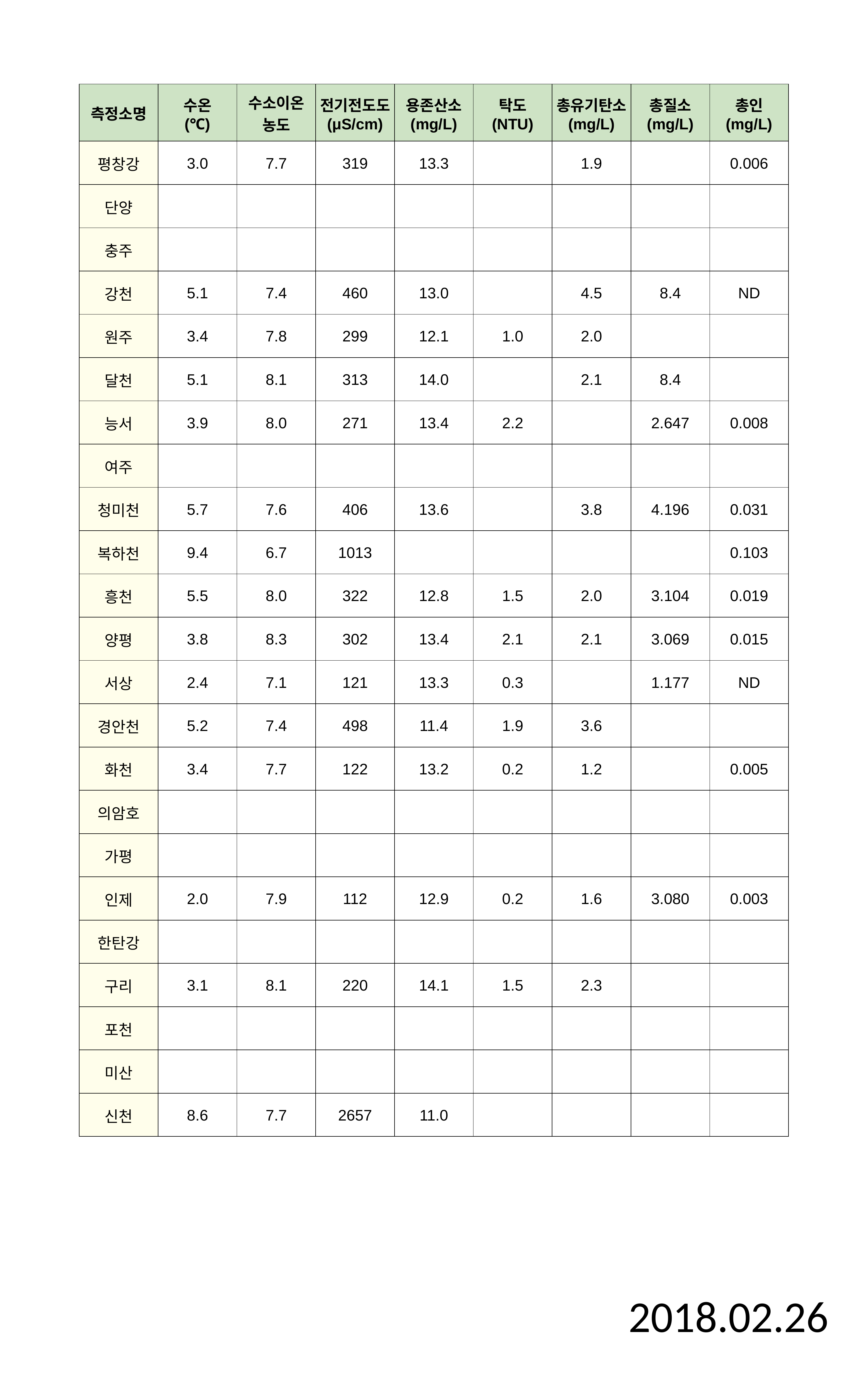

| 측정소명 | 수온 (℃) | 수소이온 농도 | 전기전도도 (μS/cm) | 용존산소 (mg/L) | 탁도 (NTU) | 총유기탄소 (mg/L) | 총질소 (mg/L) | 총인 (mg/L) |
| --- | --- | --- | --- | --- | --- | --- | --- | --- |
| 평창강 | 3.0 | 7.7 | 319 | 13.3 |  | 1.9 |  | 0.006 |
| 단양 |  |  |  |  |  |  |  |  |
| 충주 |  |  |  |  |  |  |  |  |
| 강천 | 5.1 | 7.4 | 460 | 13.0 |  | 4.5 | 8.4 | ND |
| 원주 | 3.4 | 7.8 | 299 | 12.1 | 1.0 | 2.0 |  |  |
| 달천 | 5.1 | 8.1 | 313 | 14.0 |  | 2.1 | 8.4 |  |
| 능서 | 3.9 | 8.0 | 271 | 13.4 | 2.2 |  | 2.647 | 0.008 |
| 여주 |  |  |  |  |  |  |  |  |
| 청미천 | 5.7 | 7.6 | 406 | 13.6 |  | 3.8 | 4.196 | 0.031 |
| 복하천 | 9.4 | 6.7 | 1013 |  |  |  |  | 0.103 |
| 흥천 | 5.5 | 8.0 | 322 | 12.8 | 1.5 | 2.0 | 3.104 | 0.019 |
| 양평 | 3.8 | 8.3 | 302 | 13.4 | 2.1 | 2.1 | 3.069 | 0.015 |
| 서상 | 2.4 | 7.1 | 121 | 13.3 | 0.3 |  | 1.177 | ND |
| 경안천 | 5.2 | 7.4 | 498 | 11.4 | 1.9 | 3.6 |  |  |
| 화천 | 3.4 | 7.7 | 122 | 13.2 | 0.2 | 1.2 |  | 0.005 |
| 의암호 |  |  |  |  |  |  |  |  |
| 가평 |  |  |  |  |  |  |  |  |
| 인제 | 2.0 | 7.9 | 112 | 12.9 | 0.2 | 1.6 | 3.080 | 0.003 |
| 한탄강 |  |  |  |  |  |  |  |  |
| 구리 | 3.1 | 8.1 | 220 | 14.1 | 1.5 | 2.3 |  |  |
| 포천 |  |  |  |  |  |  |  |  |
| 미산 |  |  |  |  |  |  |  |  |
| 신천 | 8.6 | 7.7 | 2657 | 11.0 |  |  |  |  |
2018.02.26